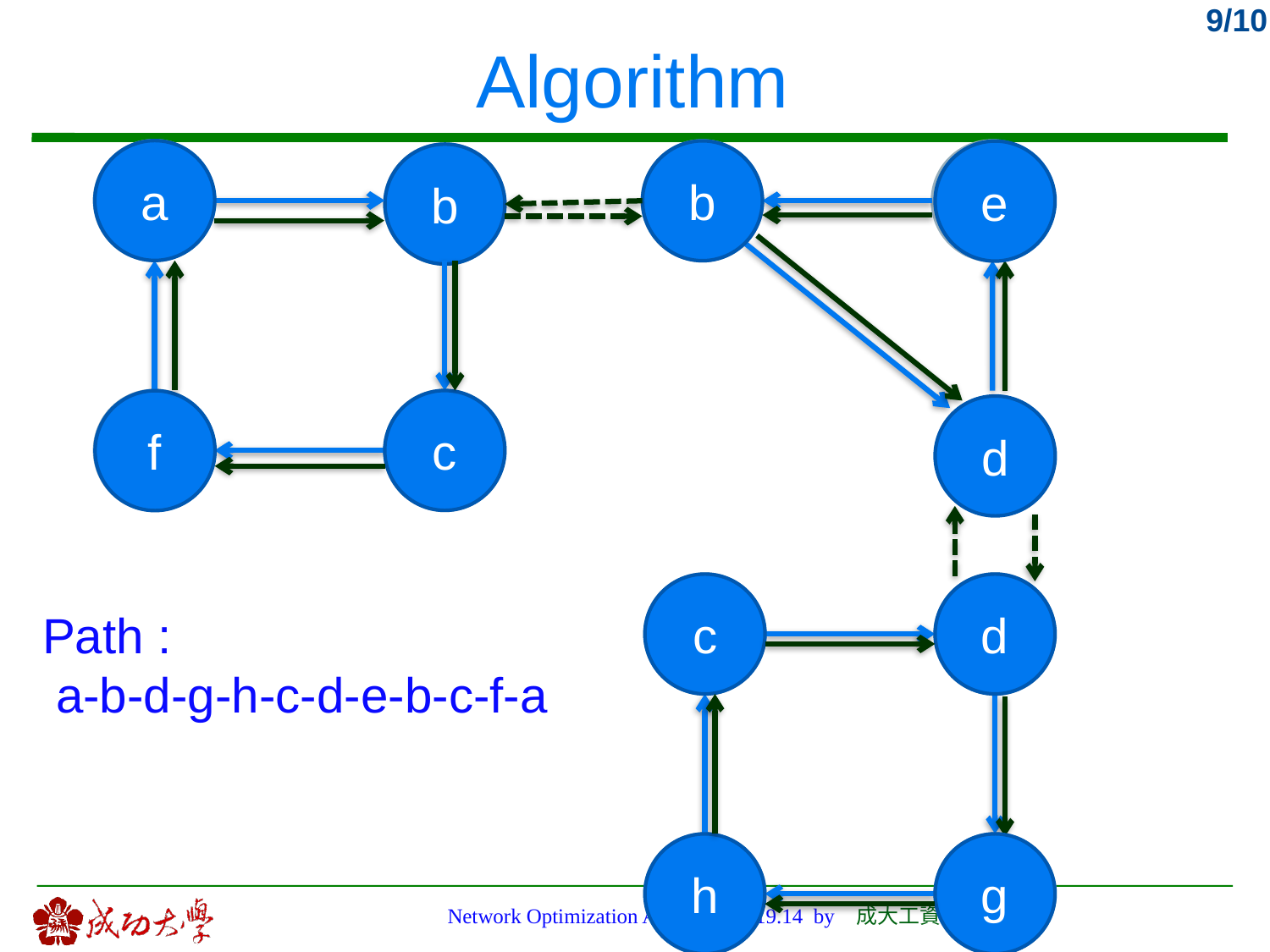

# Algorithm
a
a
b
b
e
e
b
b
f
c
c
f
d
c
c
d
d
Path :
 a-b-d-g-h-c-d-e-b-c-f-a

h
h
g
g
Network Optimization Applications 19.14  by   成大工資管